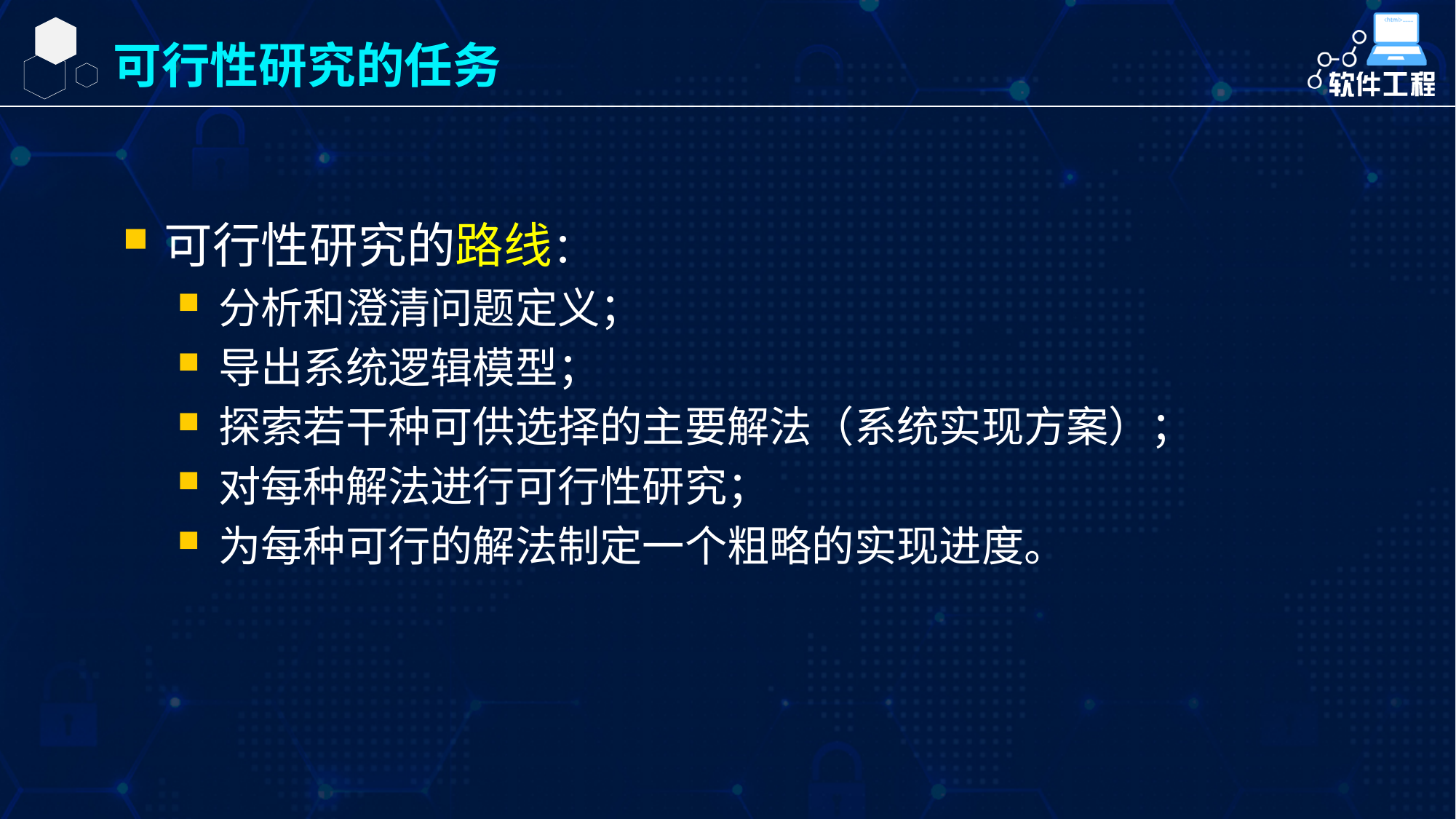

可行性研究的任务

可行性研究的路线：
分析和澄清问题定义；
导出系统逻辑模型；
探索若干种可供选择的主要解法（系统实现方案）；
对每种解法进行可行性研究；
为每种可行的解法制定一个粗略的实现进度。